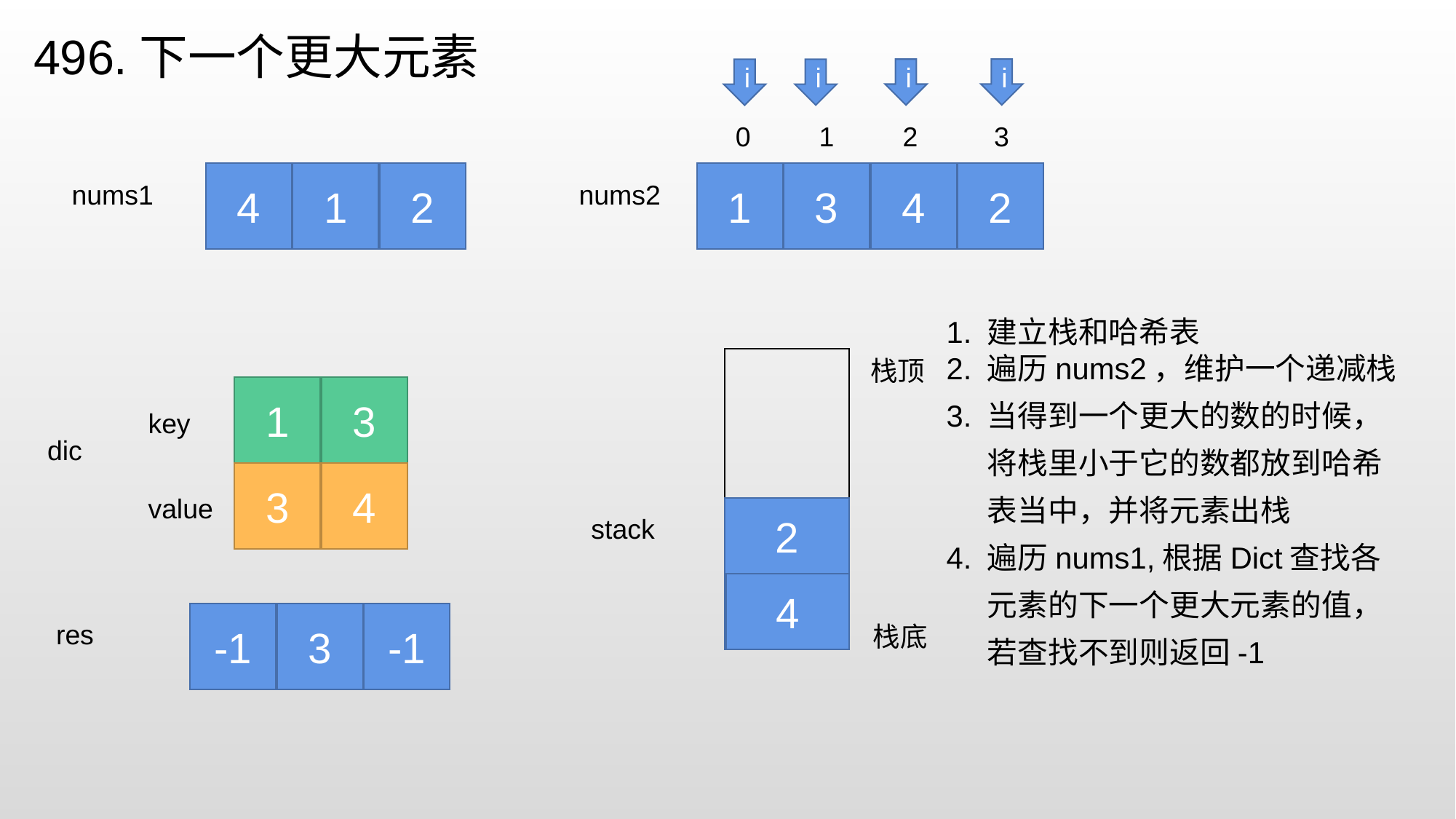

496.下一个更大元素
i
i
i
i
    0         1         2          3
4
1
2
1
3
4
2
nums1
nums2
建立栈和哈希表
遍历nums2，维护一个递减栈
当得到一个更大的数的时候，将栈里小于它的数都放到哈希表当中，并将元素出栈
遍历nums1,根据Dict查找各元素的下一个更大元素的值，若查找不到则返回-1

栈顶
1
3
key
value
dic
3
4
2
stack
1
3
4
-1
3
-1
res
栈底